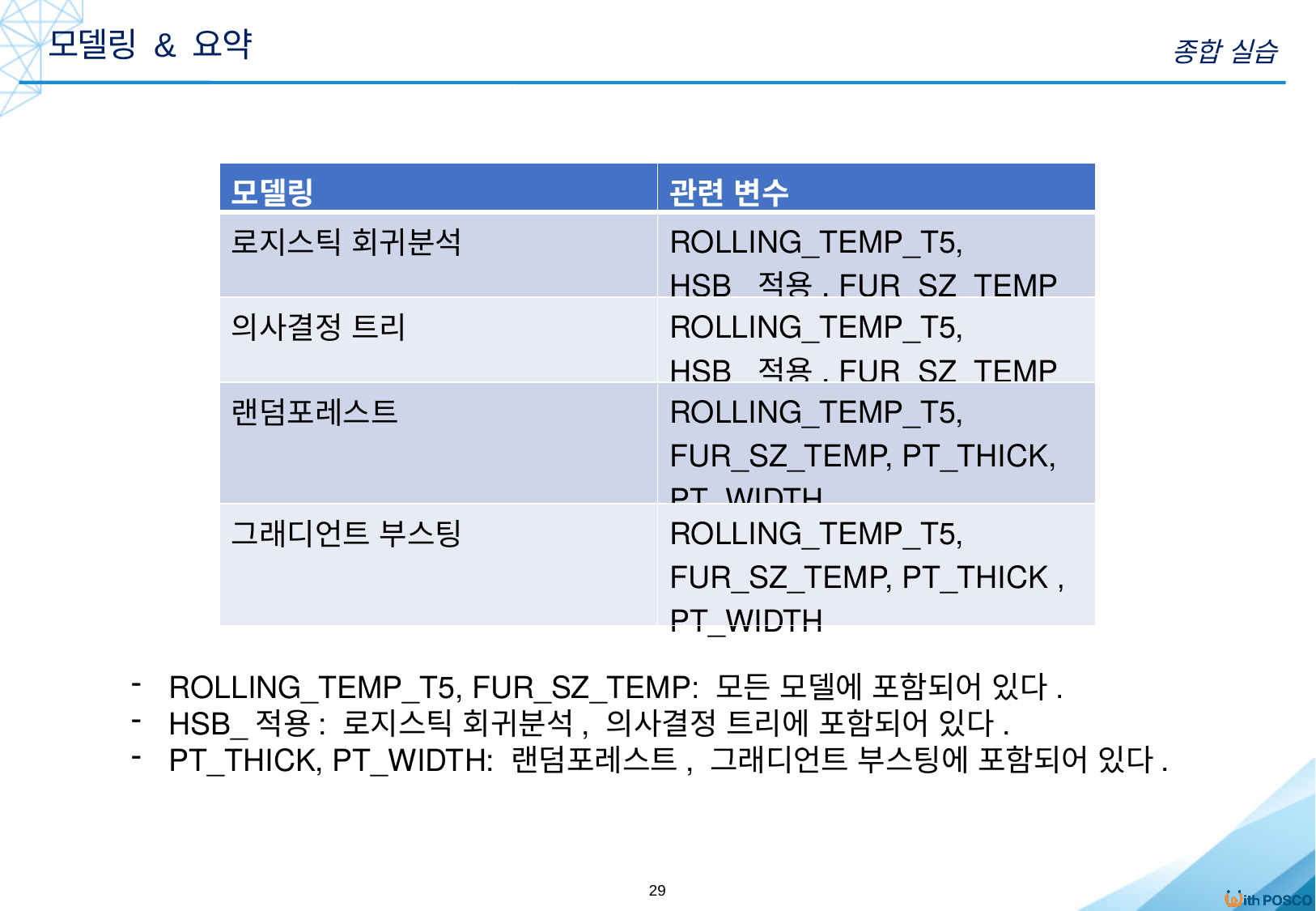

모델링 & 요약
종합 실습
| 모델링 | 관련 변수 |
| --- | --- |
| 로지스틱 회귀분석 | ROLLING\_TEMP\_T5, HSB\_적용, FUR\_SZ\_TEMP |
| 의사결정 트리 | ROLLING\_TEMP\_T5, HSB\_적용, FUR\_SZ\_TEMP |
| 랜덤포레스트 | ROLLING\_TEMP\_T5, FUR\_SZ\_TEMP, PT\_THICK, PT\_WIDTH |
| 그래디언트 부스팅 | ROLLING\_TEMP\_T5, FUR\_SZ\_TEMP, PT\_THICK , PT\_WIDTH |
ROLLING_TEMP_T5, FUR_SZ_TEMP: 모든 모델에 포함되어 있다.
HSB_적용: 로지스틱 회귀분석, 의사결정 트리에 포함되어 있다.
PT_THICK, PT_WIDTH: 랜덤포레스트, 그래디언트 부스팅에 포함되어 있다.